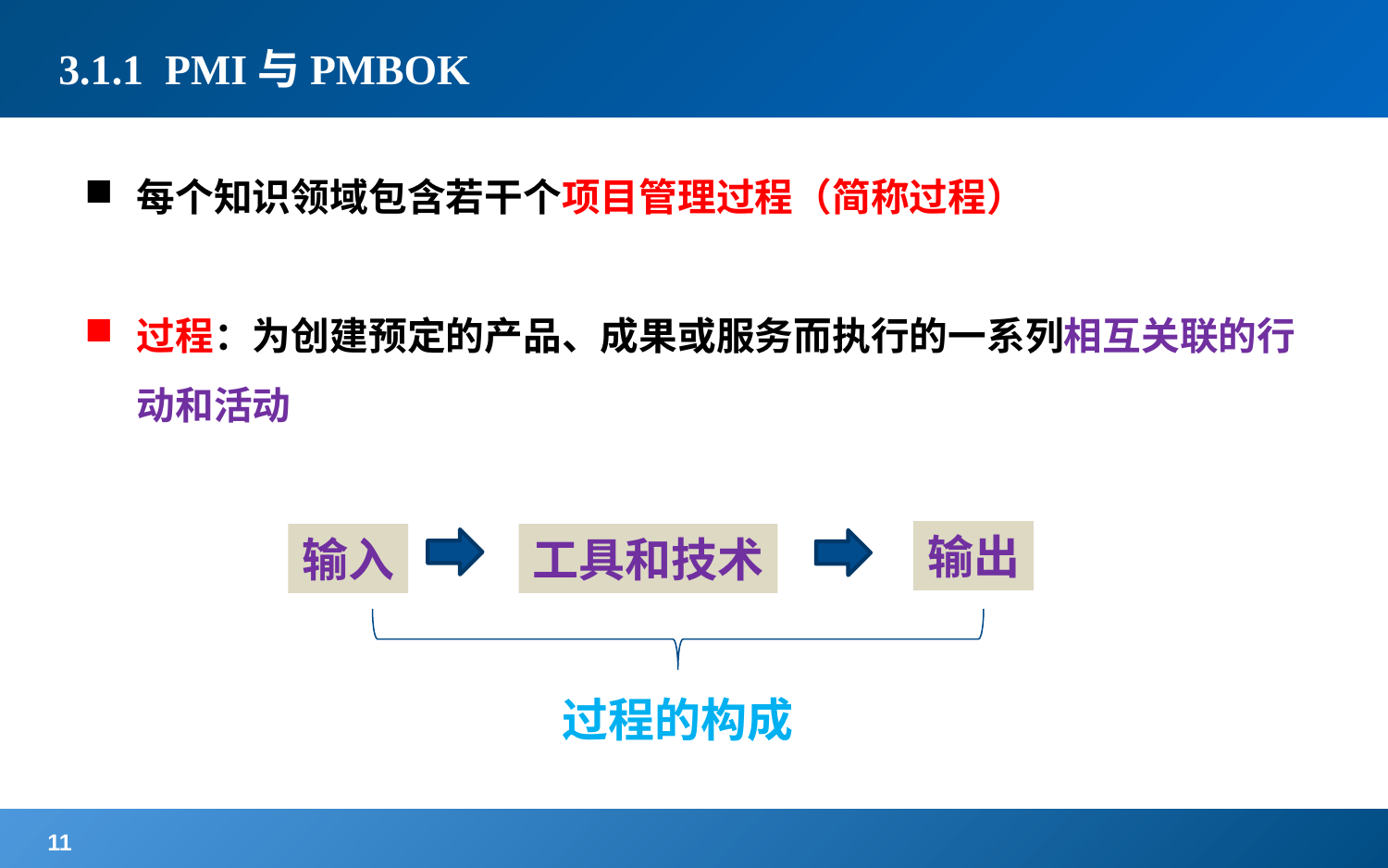

# 3.1.1  PMI与PMBOK
每个知识领域包含若干个项目管理过程（简称过程）

过程：为创建预定的产品、成果或服务而执行的一系列相互关联的行动和活动

输出
输入
工具和技术

过程的构成